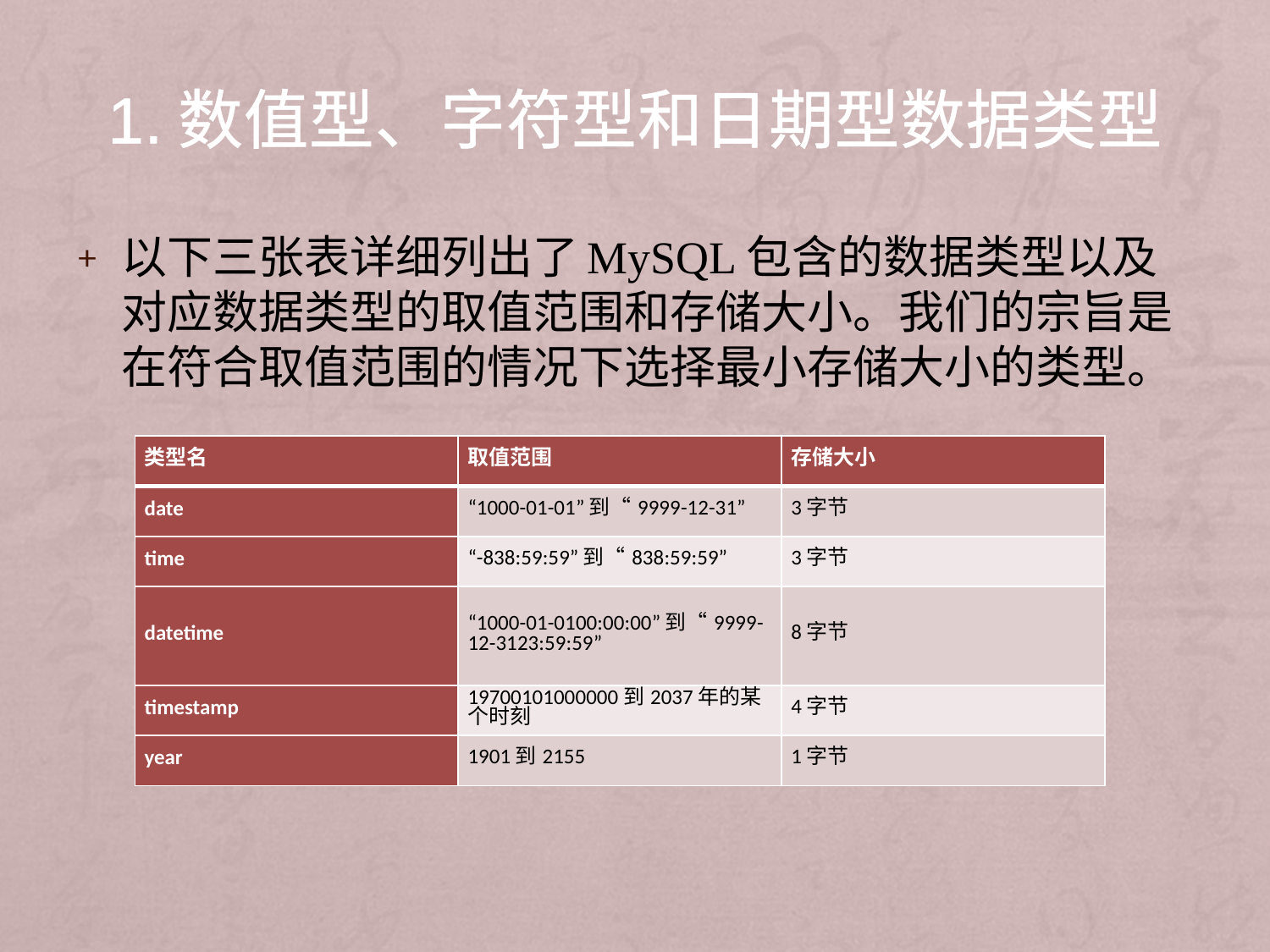

# 1.数值型、字符型和日期型数据类型
以下三张表详细列出了MySQL包含的数据类型以及对应数据类型的取值范围和存储大小。我们的宗旨是在符合取值范围的情况下选择最小存储大小的类型。
| 类型名 | 取值范围 | 存储大小 |
| --- | --- | --- |
| date | “1000-01-01”到“9999-12-31” | 3字节 |
| time | “-838:59:59”到“838:59:59” | 3字节 |
| datetime | “1000-01-0100:00:00”到“9999-12-3123:59:59” | 8字节 |
| timestamp | 19700101000000到2037年的某个时刻 | 4字节 |
| year | 1901到2155 | 1字节 |